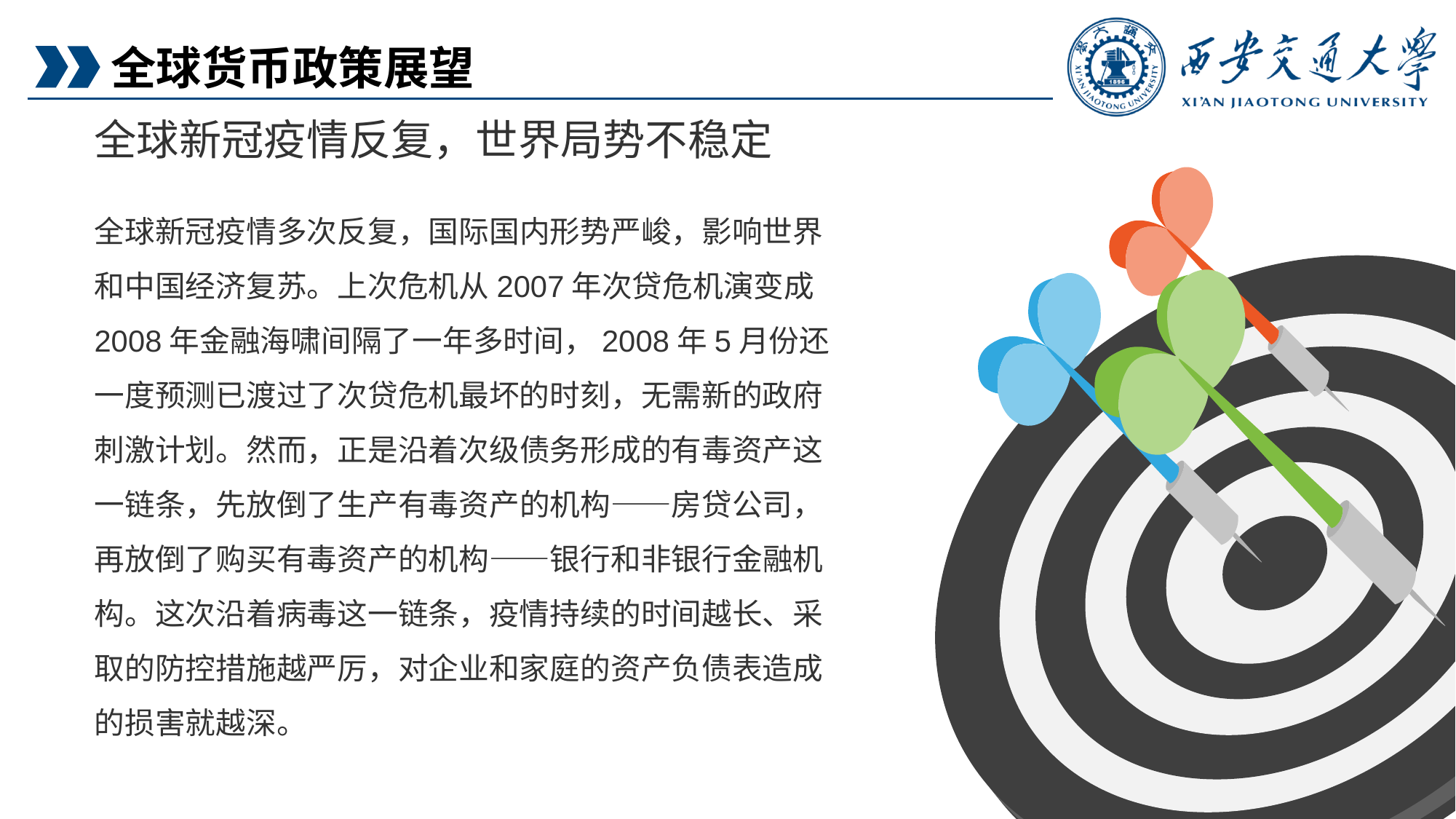

全球货币政策展望

全球新冠疫情反复，世界局势不稳定

全球新冠疫情多次反复，国际国内形势严峻，影响世界和中国经济复苏。上次危机从2007年次贷危机演变成2008年金融海啸间隔了一年多时间，2008年5月份还一度预测已渡过了次贷危机最坏的时刻，无需新的政府刺激计划。然而，正是沿着次级债务形成的有毒资产这一链条，先放倒了生产有毒资产的机构——房贷公司，再放倒了购买有毒资产的机构——银行和非银行金融机构。这次沿着病毒这一链条，疫情持续的时间越长、采取的防控措施越严厉，对企业和家庭的资产负债表造成的损害就越深。